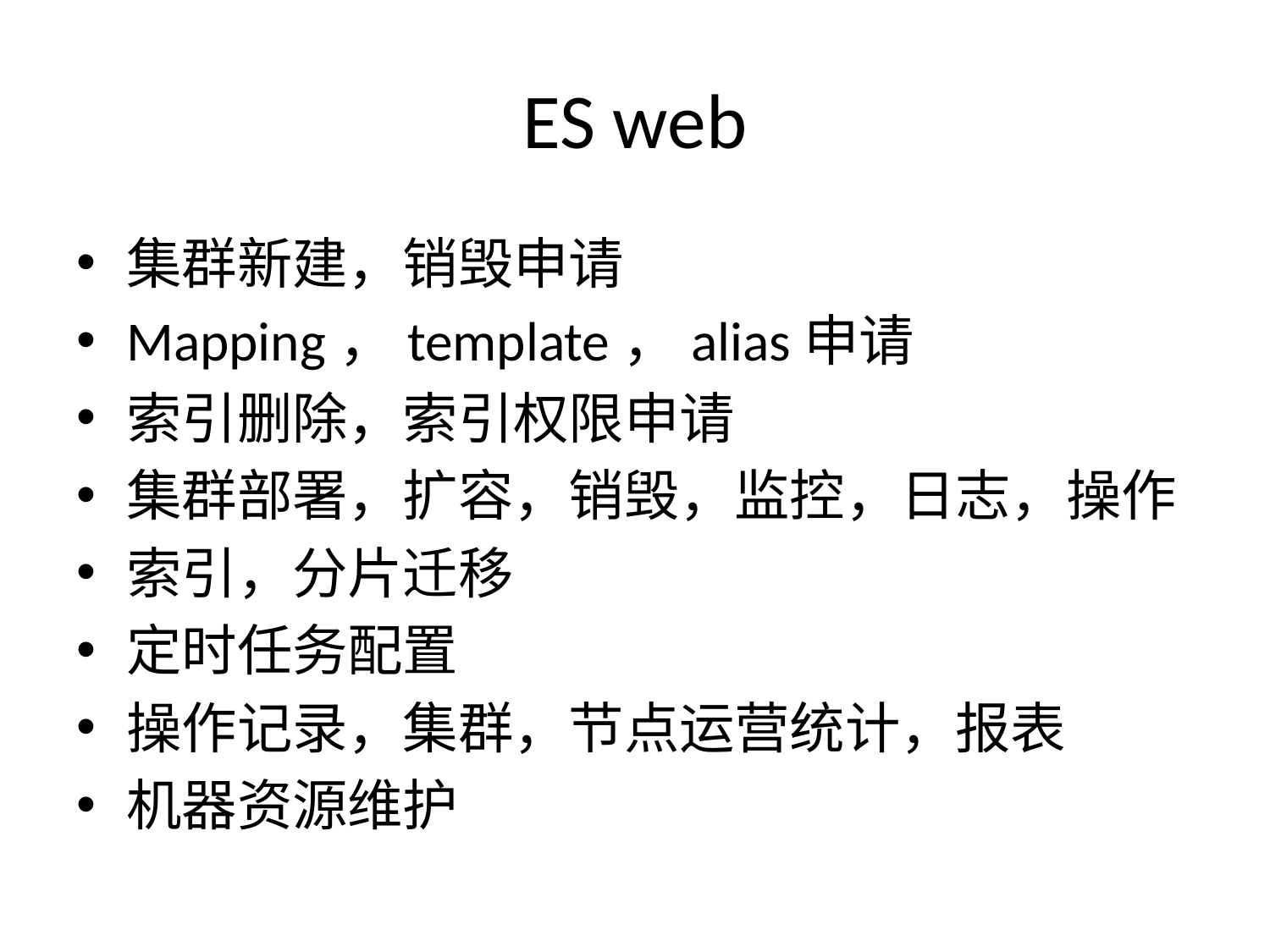

# ES web
集群新建，销毁申请
Mapping，template，alias申请
索引删除，索引权限申请
集群部署，扩容，销毁，监控，日志，操作
索引，分片迁移
定时任务配置
操作记录，集群，节点运营统计，报表
机器资源维护